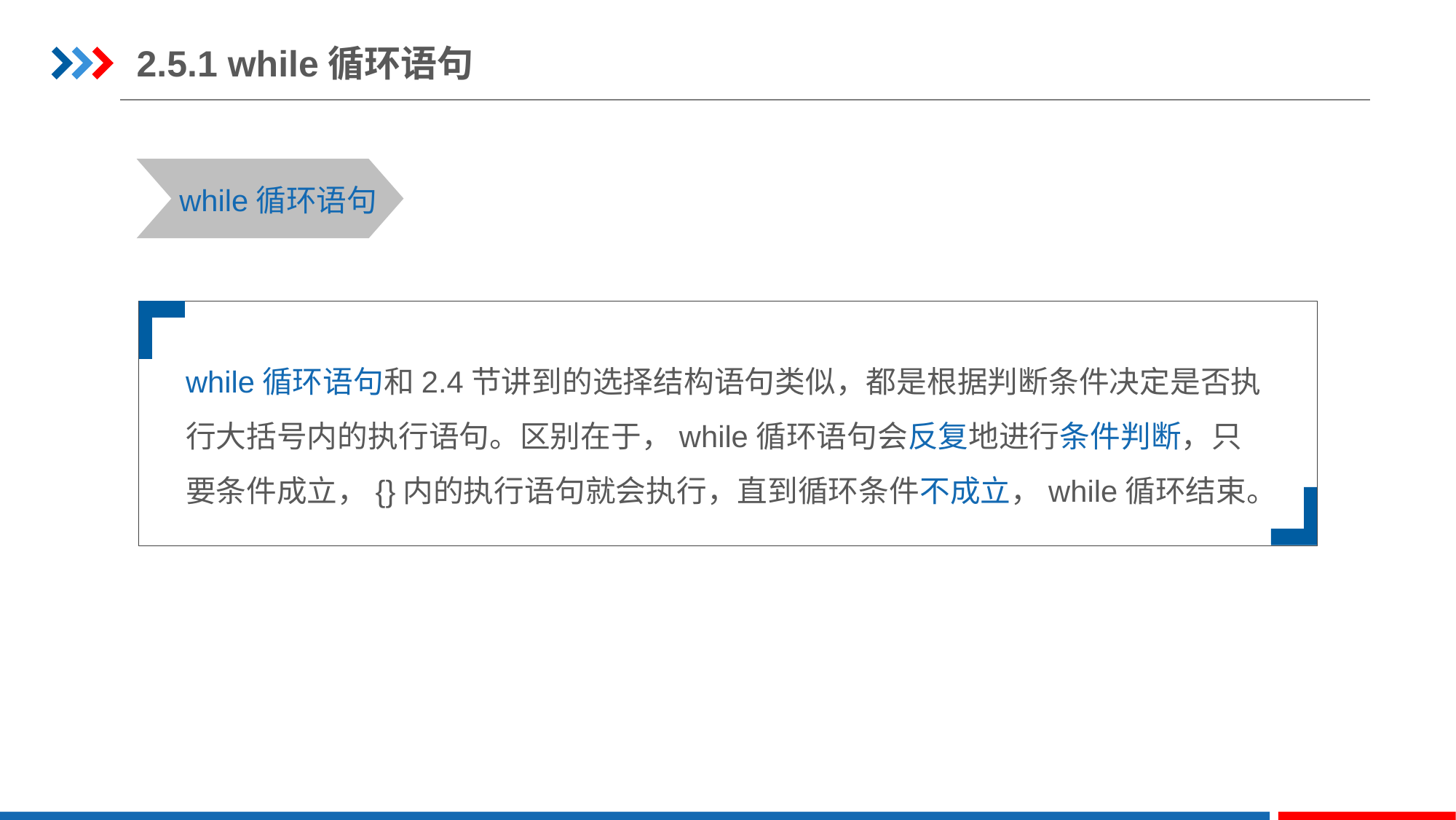

2.5.1 while循环语句

while循环语句

while循环语句和2.4节讲到的选择结构语句类似，都是根据判断条件决定是否执行大括号内的执行语句。区别在于，while循环语句会反复地进行条件判断，只要条件成立，{}内的执行语句就会执行，直到循环条件不成立，while循环结束。